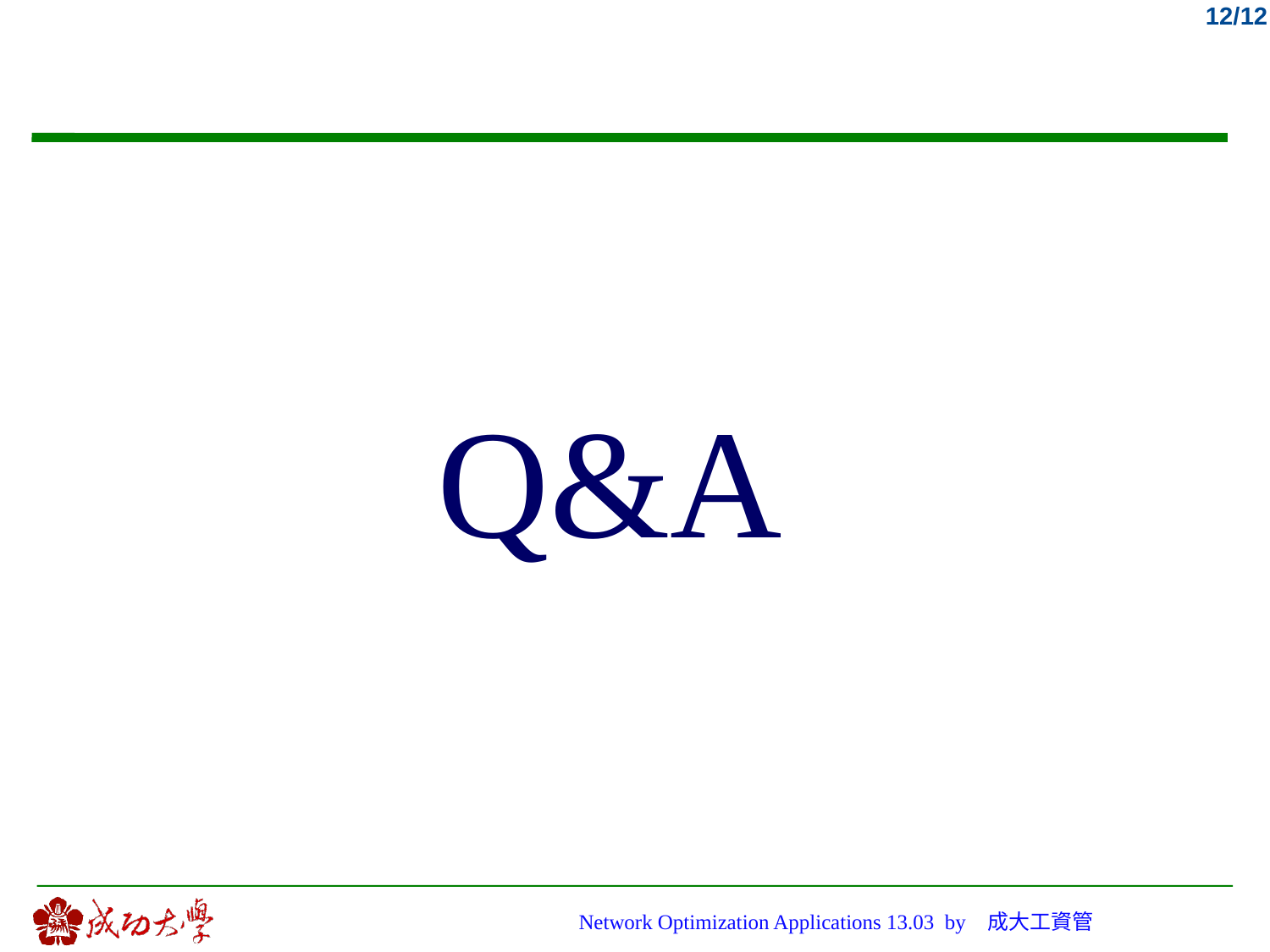

#

Q&A
Network Optimization Applications 13.03  by   成大工資管